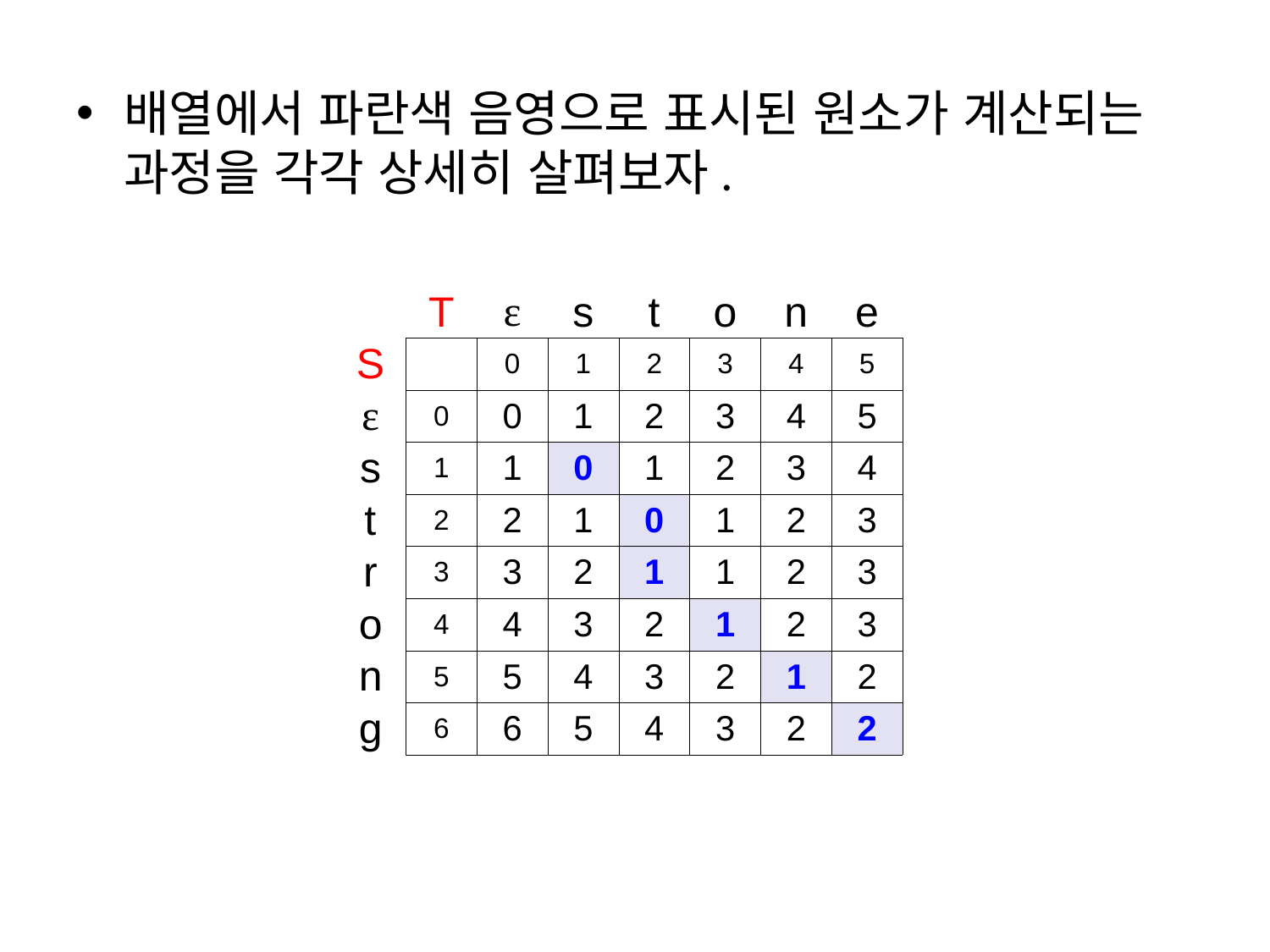

배열에서 파란색 음영으로 표시된 원소가 계산되는 과정을 각각 상세히 살펴보자.
|  | T | ε | s | t | o | n | e |
| --- | --- | --- | --- | --- | --- | --- | --- |
| S |  | 0 | 1 | 2 | 3 | 4 | 5 |
| ε | 0 | 0 | 1 | 2 | 3 | 4 | 5 |
| s | 1 | 1 | 0 | 1 | 2 | 3 | 4 |
| t | 2 | 2 | 1 | 0 | 1 | 2 | 3 |
| r | 3 | 3 | 2 | 1 | 1 | 2 | 3 |
| o | 4 | 4 | 3 | 2 | 1 | 2 | 3 |
| n | 5 | 5 | 4 | 3 | 2 | 1 | 2 |
| g | 6 | 6 | 5 | 4 | 3 | 2 | 2 |